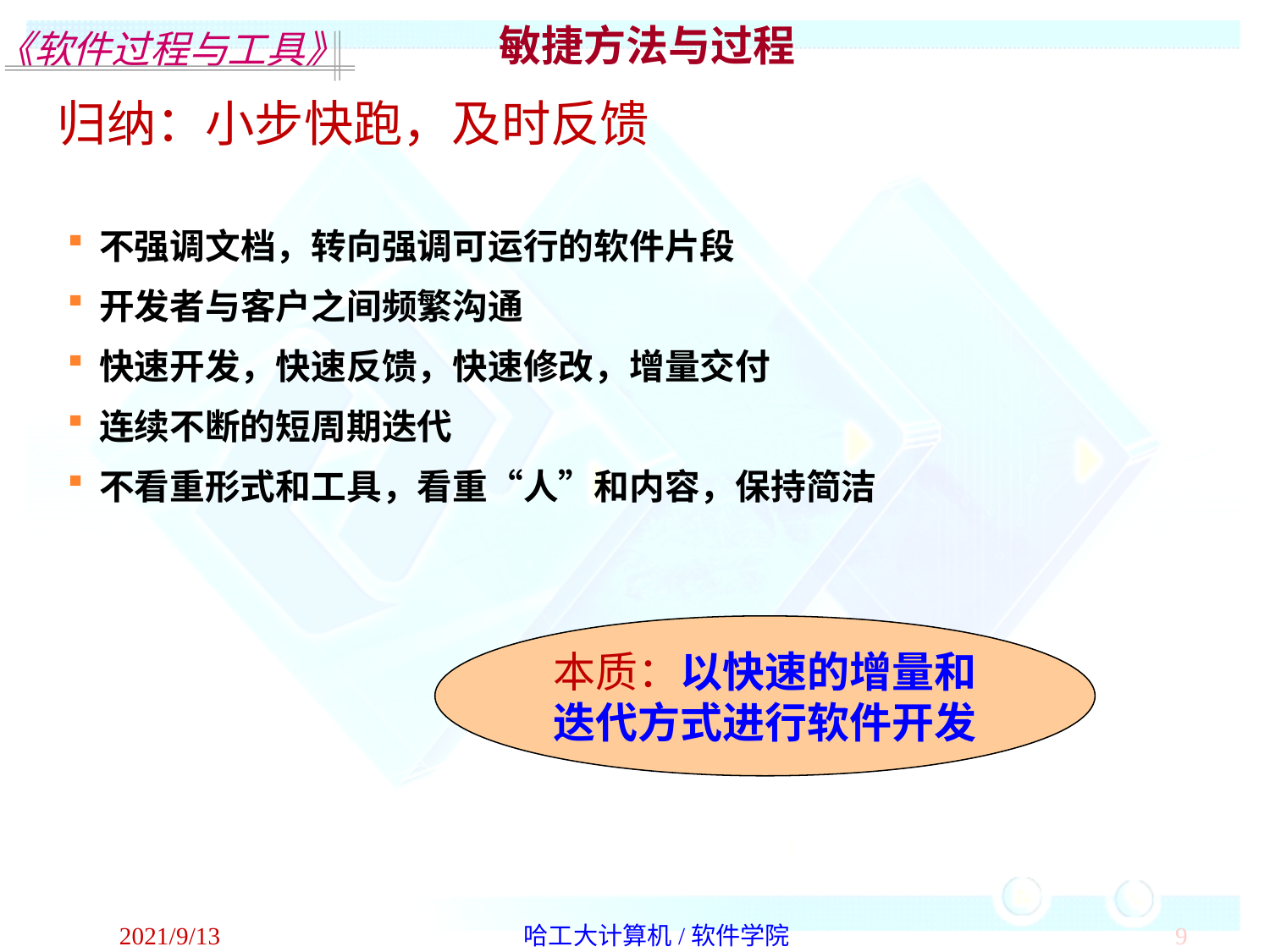

敏捷方法与过程
归纳：小步快跑，及时反馈
不强调文档，转向强调可运行的软件片段
开发者与客户之间频繁沟通
快速开发，快速反馈，快速修改，增量交付
连续不断的短周期迭代
不看重形式和工具，看重“人”和内容，保持简洁
本质：以快速的增量和迭代方式进行软件开发